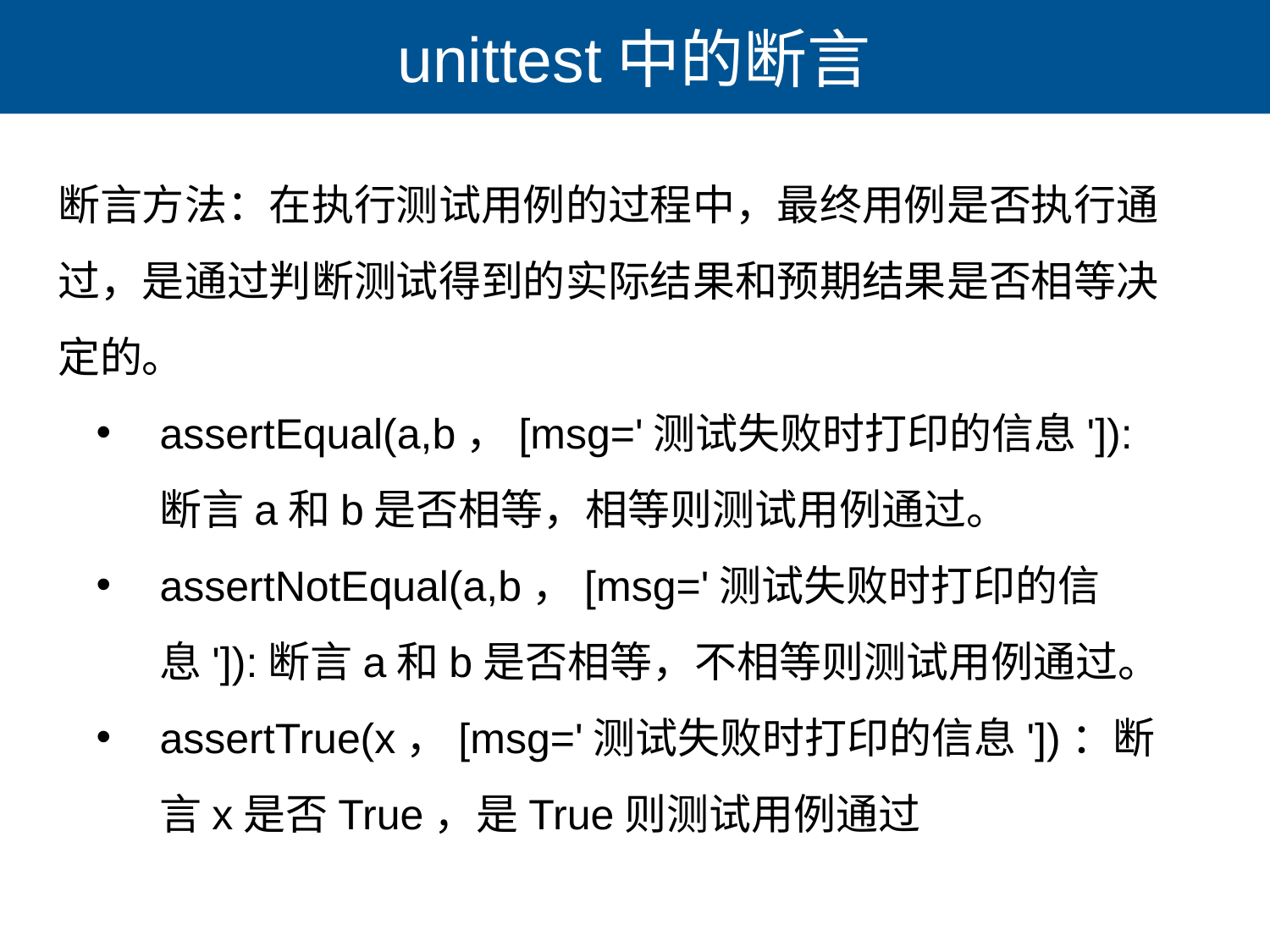

# unittest中的断言
断言方法：在执行测试用例的过程中，最终用例是否执行通过，是通过判断测试得到的实际结果和预期结果是否相等决定的。
assertEqual(a,b，[msg='测试失败时打印的信息']):断言a和b是否相等，相等则测试用例通过。
assertNotEqual(a,b，[msg='测试失败时打印的信息']):断言a和b是否相等，不相等则测试用例通过。
assertTrue(x，[msg='测试失败时打印的信息'])：断言x是否True，是True则测试用例通过